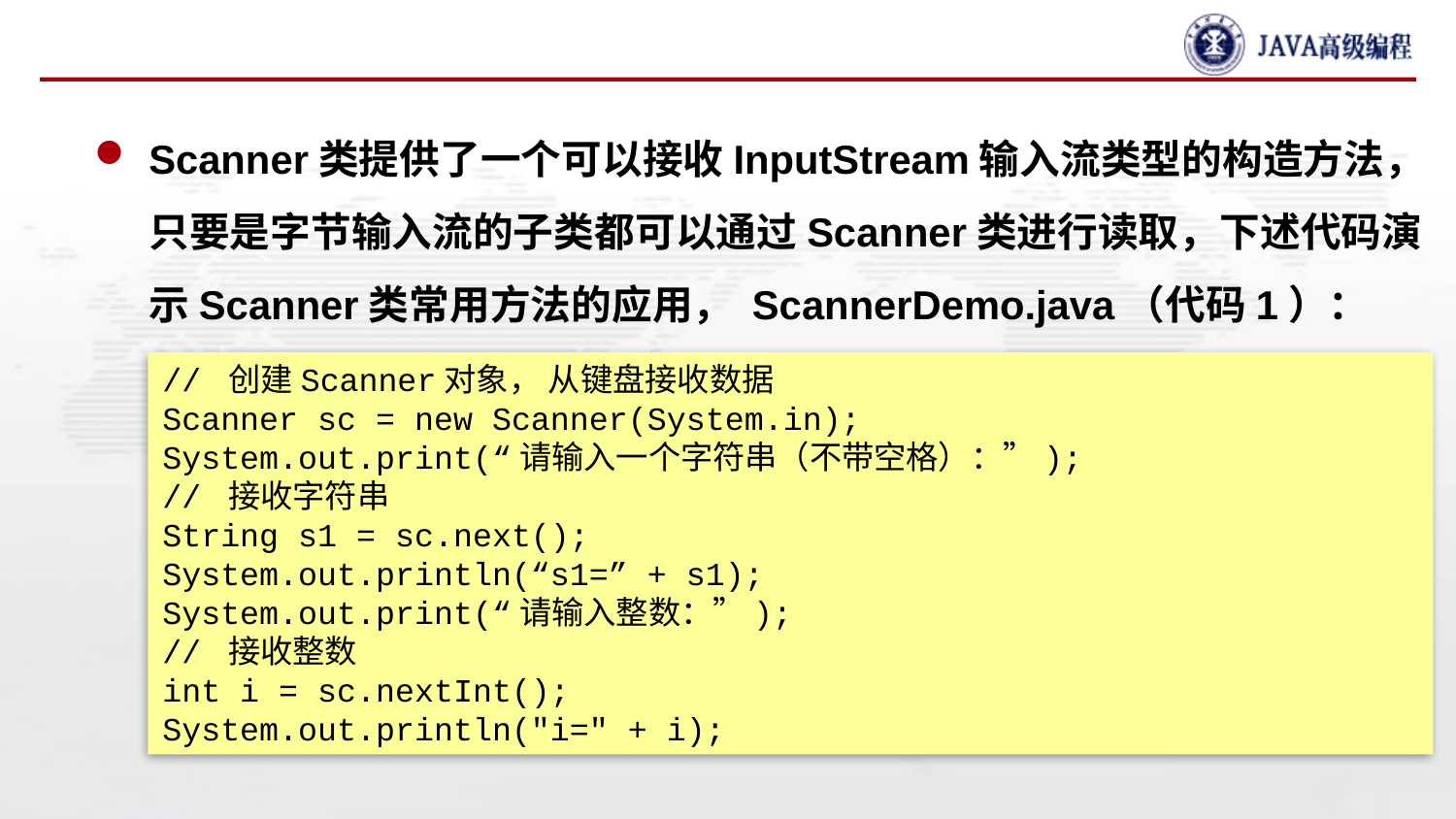

#
Scanner类提供了一个可以接收InputStream输入流类型的构造方法，只要是字节输入流的子类都可以通过Scanner类进行读取，下述代码演示Scanner类常用方法的应用， ScannerDemo.java（代码1）：

// 创建Scanner对象， 从键盘接收数据
Scanner sc = new Scanner(System.in);
System.out.print(“请输入一个字符串（不带空格）：”);
// 接收字符串
String s1 = sc.next();
System.out.println(“s1=” + s1);
System.out.print(“请输入整数：”);
// 接收整数
int i = sc.nextInt();
System.out.println("i=" + i);